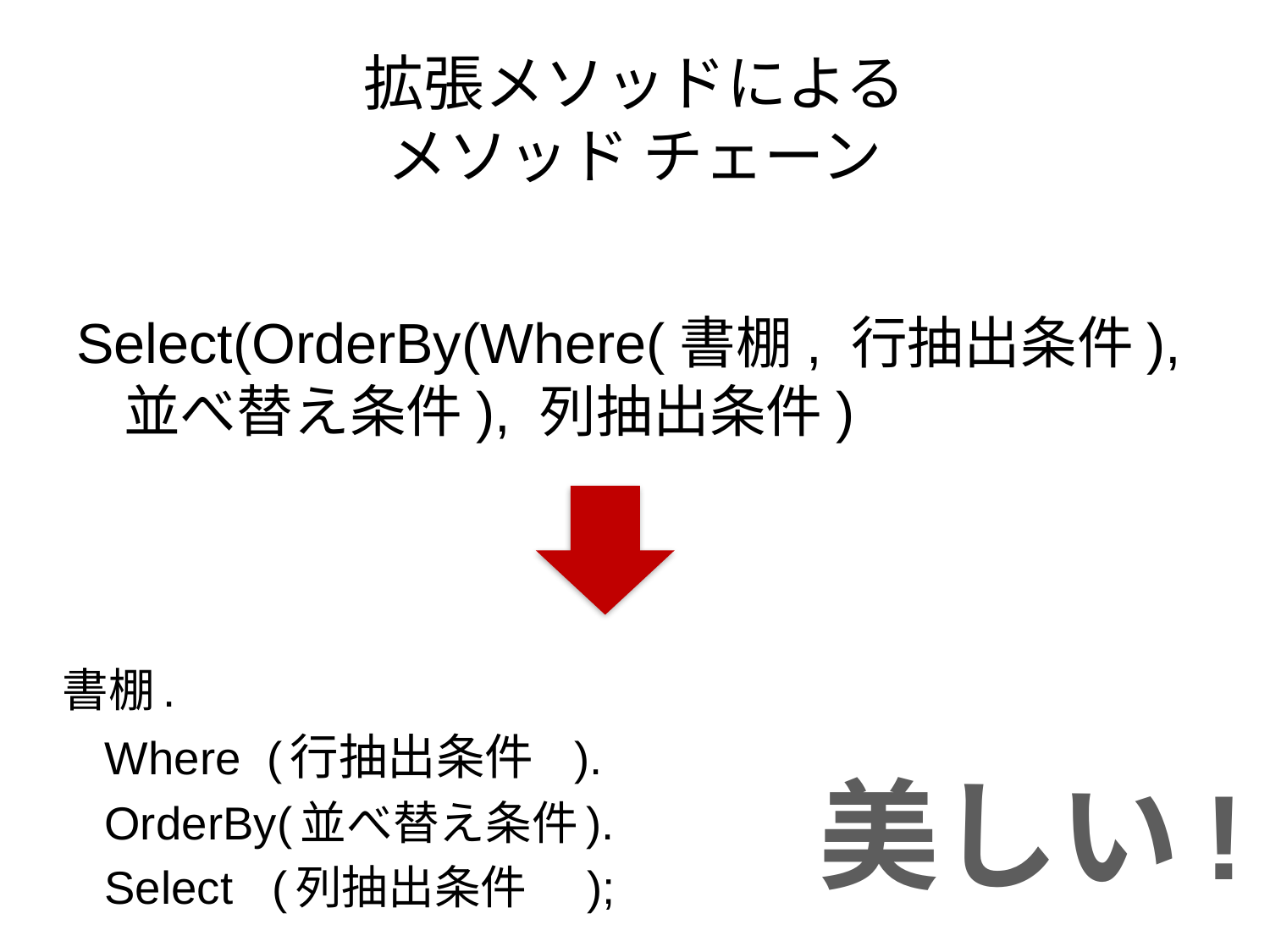

# 拡張メソッドによる メソッド チェーン

Select(OrderBy(Where(書棚, 行抽出条件), 並べ替え条件), 列抽出条件)

書棚.
	Where  (行抽出条件   ).
	OrderBy(並べ替え条件).
	Select   (列抽出条件     );

美しい!